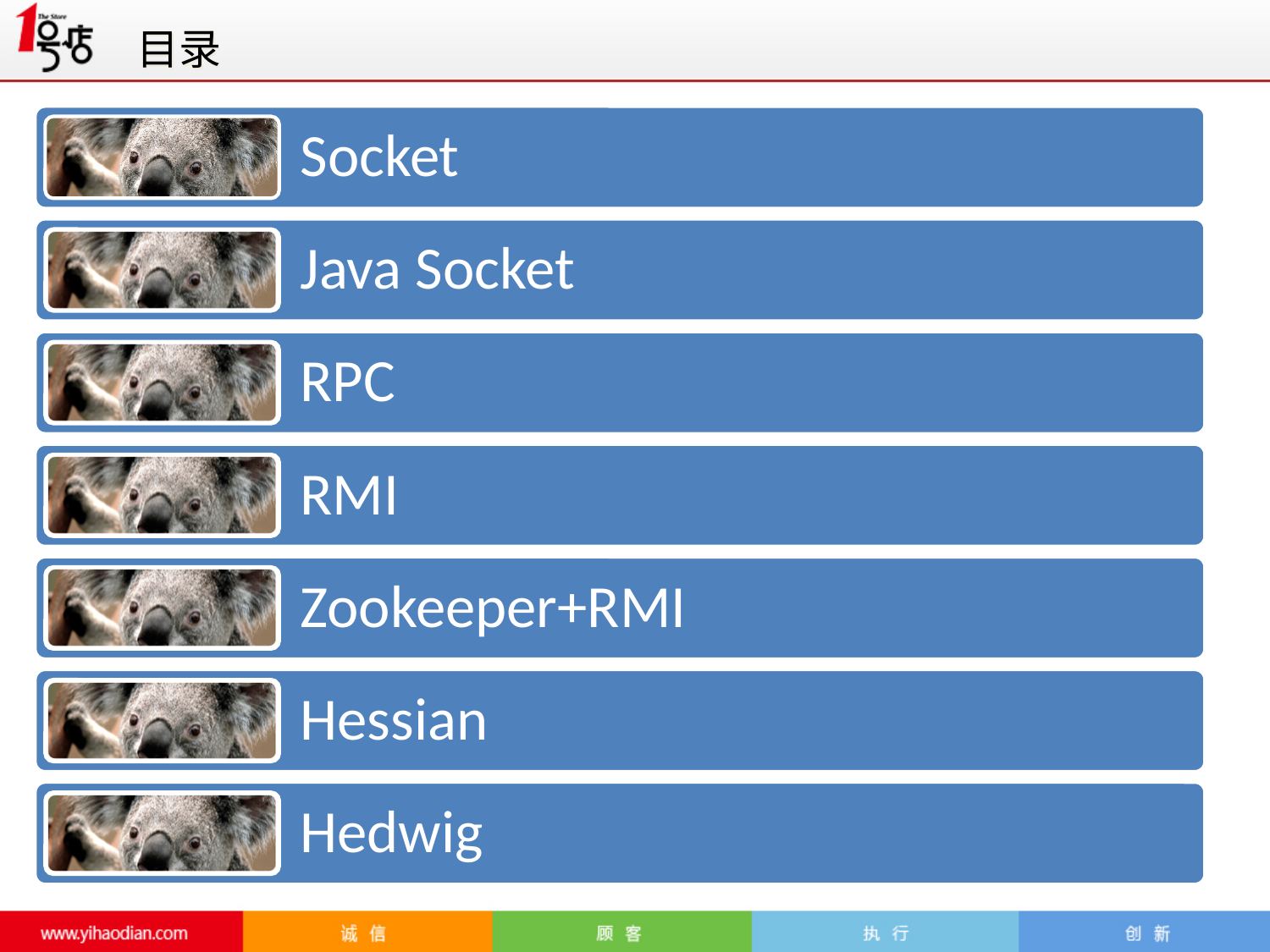

目录
Socket
Java Socket
RPC
RMI
Zookeeper+RMI
Hessian
Hedwig